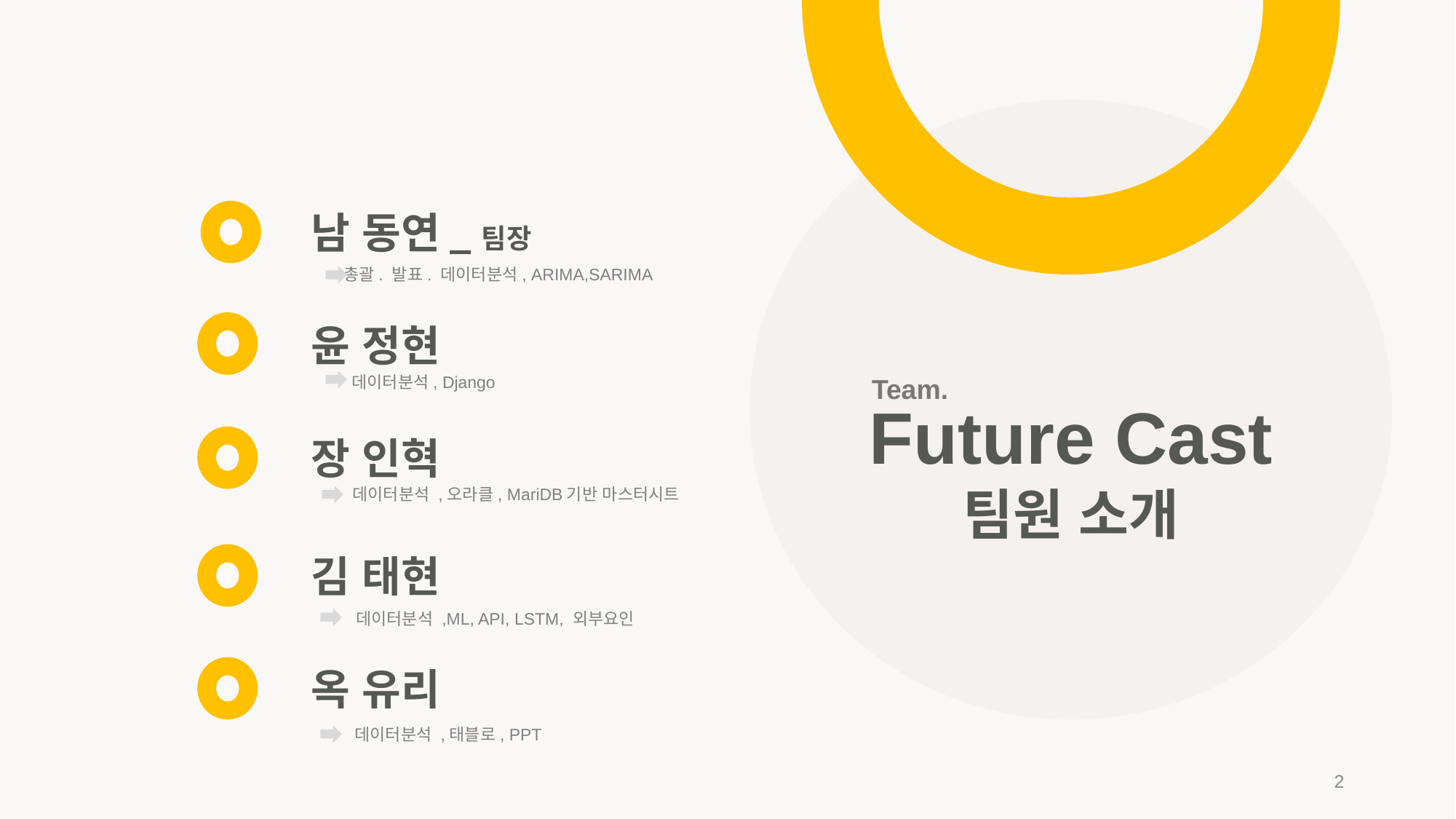

Future Cast

남 동연_팀장

총괄. 발표. 데이터분석, ARIMA,SARIMA

윤 정현

데이터분석, Django
Team.

장 인혁

팀원 소개
데이터분석 ,오라클, MariDB기반 마스터시트

김 태현

데이터분석 ,ML, API, LSTM, 외부요인

옥 유리

데이터분석 ,태블로, PPT

2